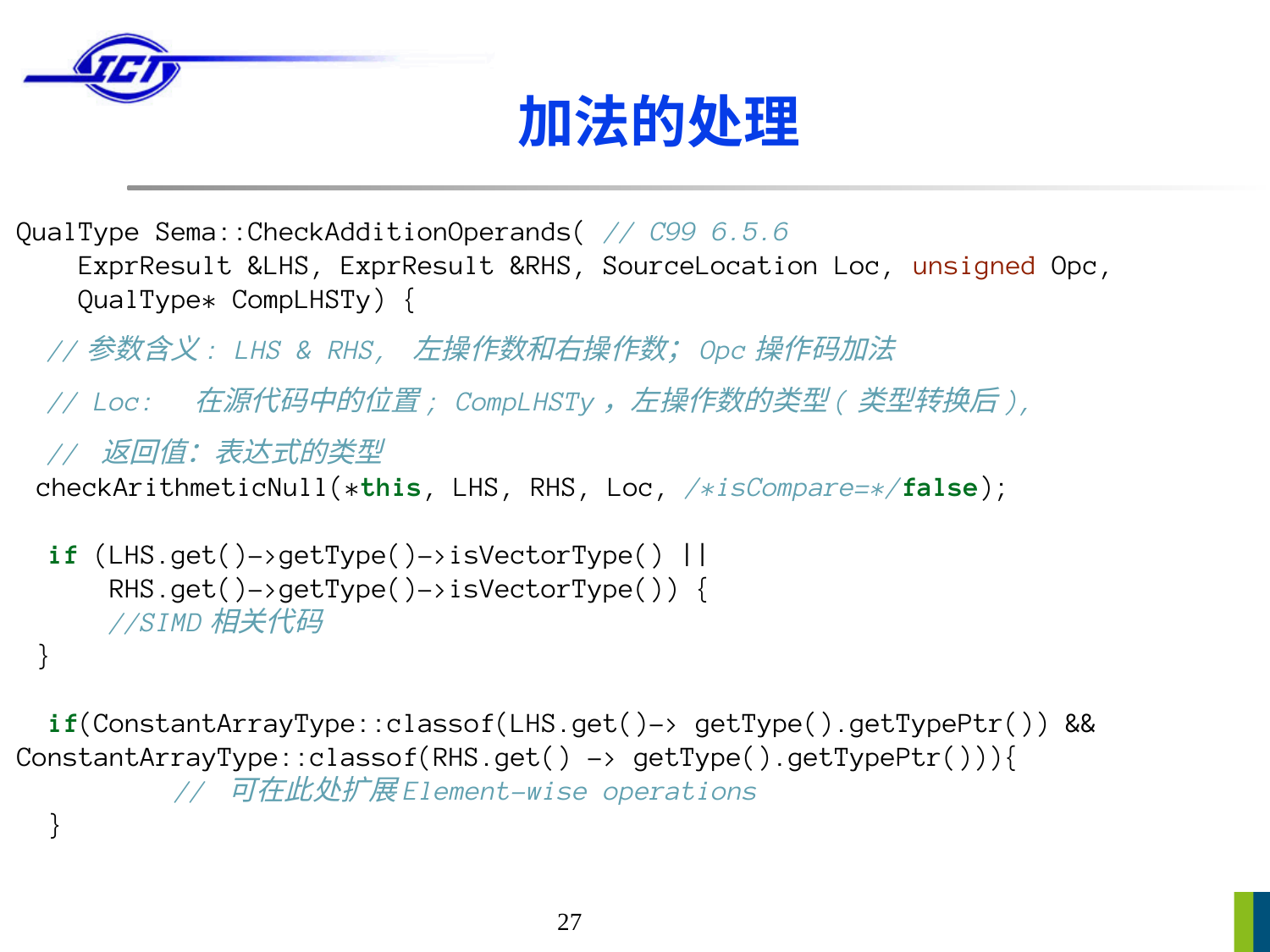

# 加法的处理
QualType Sema::CheckAdditionOperands( // C99 6.5.6
    ExprResult &LHS, ExprResult &RHS, SourceLocation Loc, unsigned Opc,
    QualType* CompLHSTy) {
  //参数含义: LHS & RHS, 左操作数和右操作数；Opc操作码加法
  // Loc:  在源代码中的位置; CompLHSTy，左操作数的类型(类型转换后),
  // 返回值：表达式的类型
  checkArithmeticNull(*this, LHS, RHS, Loc, /*isCompare=*/false);
  if (LHS.get()->getType()->isVectorType() ||
      RHS.get()->getType()->isVectorType()) {
      //SIMD相关代码
  }
  if(ConstantArrayType::classof(LHS.get()-> getType().getTypePtr()) &&  ConstantArrayType::classof(RHS.get() -> getType().getTypePtr())){
	  // 可在此处扩展Element-wise operations
  }